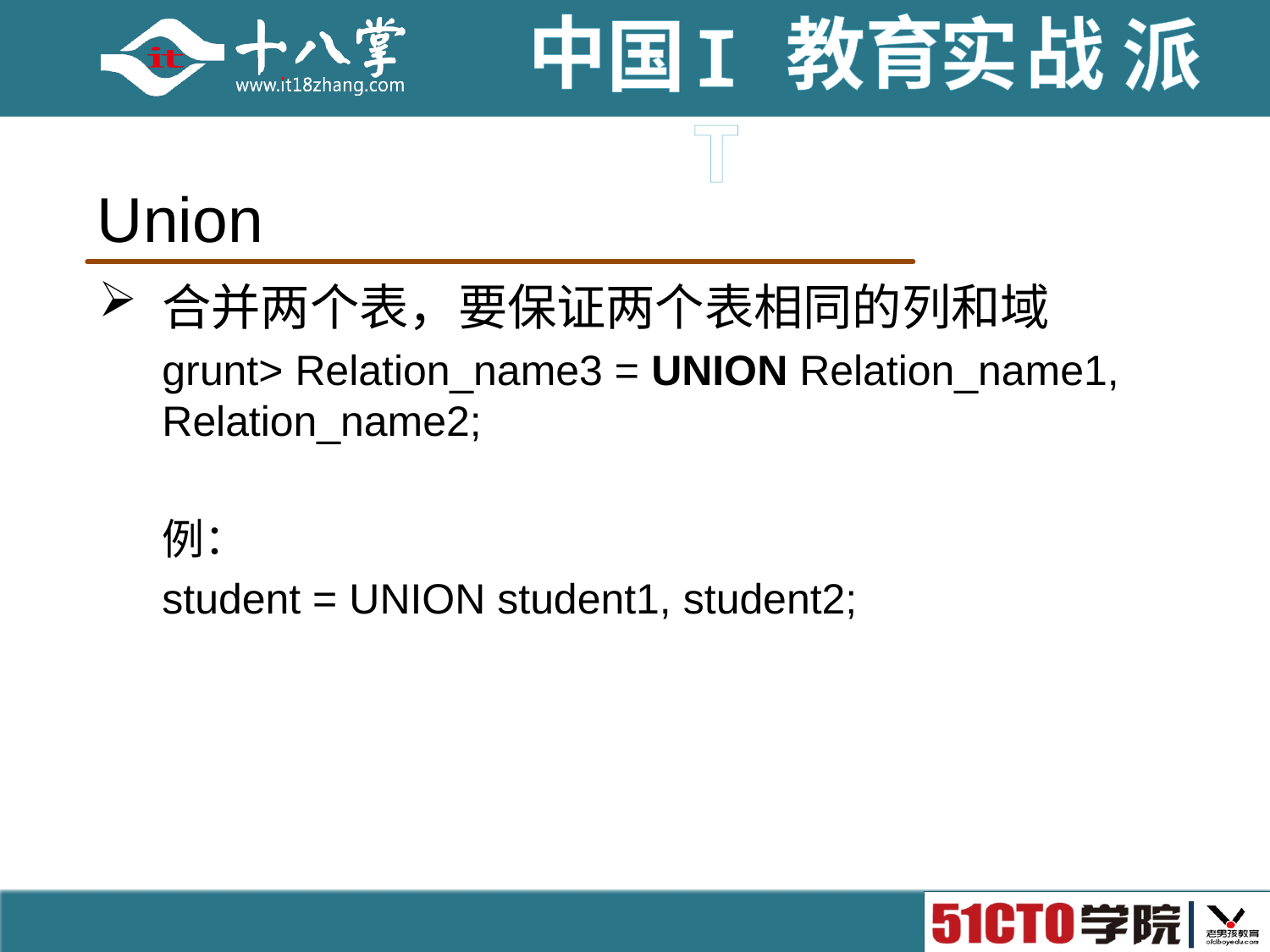

# Union
合并两个表，要保证两个表相同的列和域
grunt> Relation_name3 = UNION Relation_name1, Relation_name2;

例：
student = UNION student1, student2;